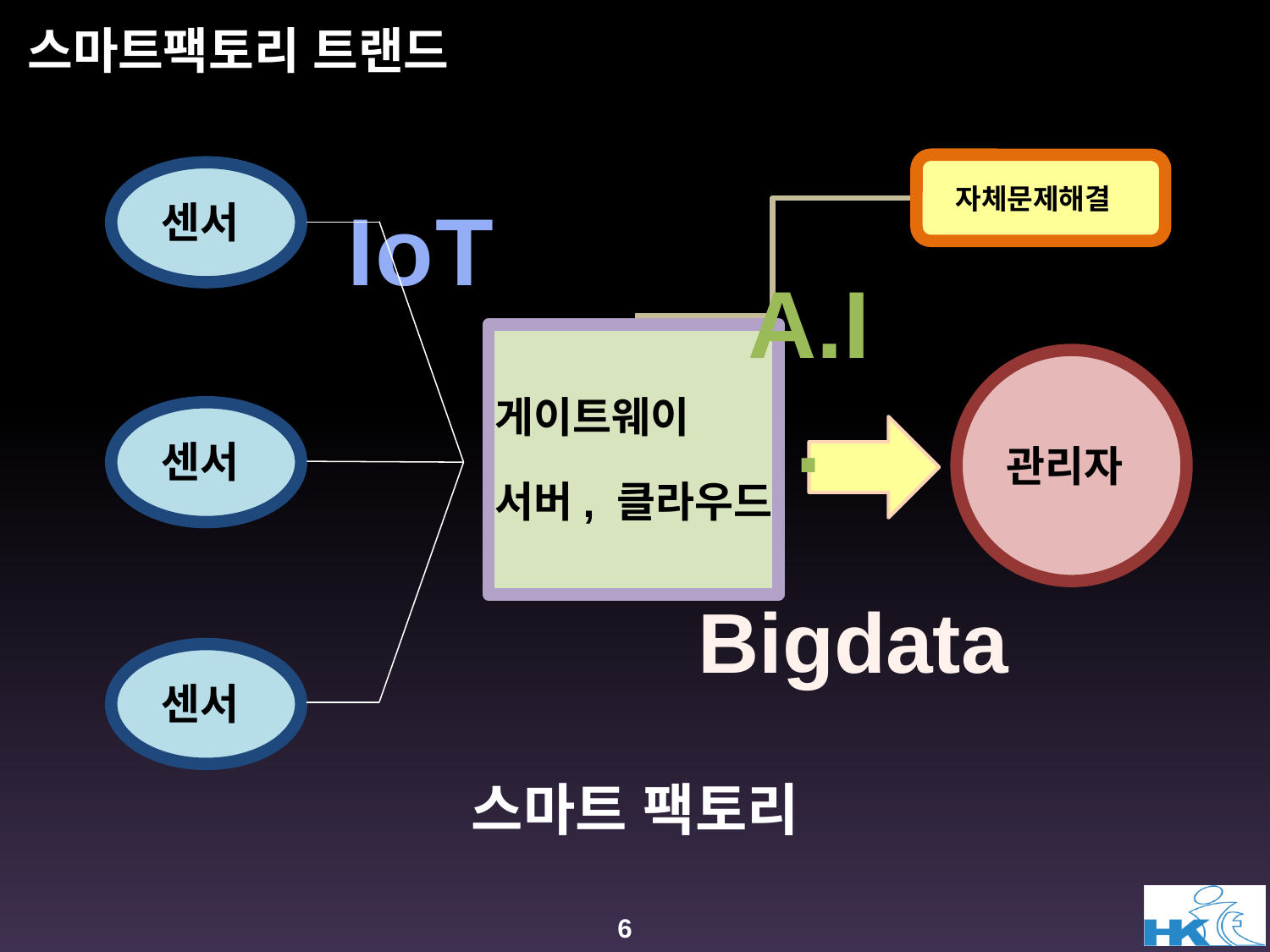

# 스마트팩토리 트랜드

센서

게이트웨이

서버, 클라우드

관리자

센서

센서
자체문제해결
IoT
A.I.
Bigdata
 스마트 팩토리
6